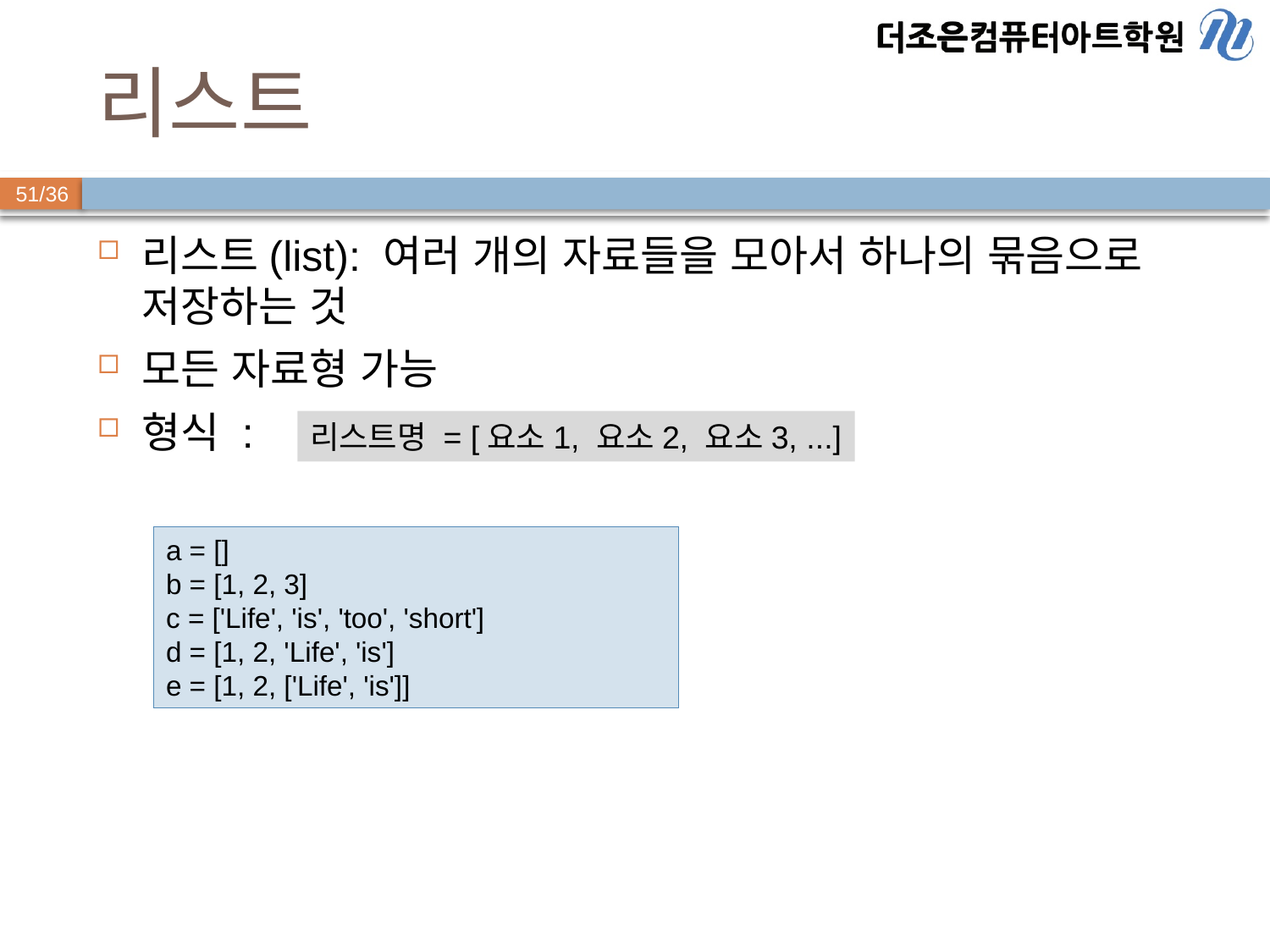

# 리스트
리스트(list): 여러 개의 자료들을 모아서 하나의 묶음으로 저장하는 것
모든 자료형 가능
형식 :
리스트명 = [요소1, 요소2, 요소3, ...]
a = []
b = [1, 2, 3]
c = ['Life', 'is', 'too', 'short']
d = [1, 2, 'Life', 'is']
e = [1, 2, ['Life', 'is']]